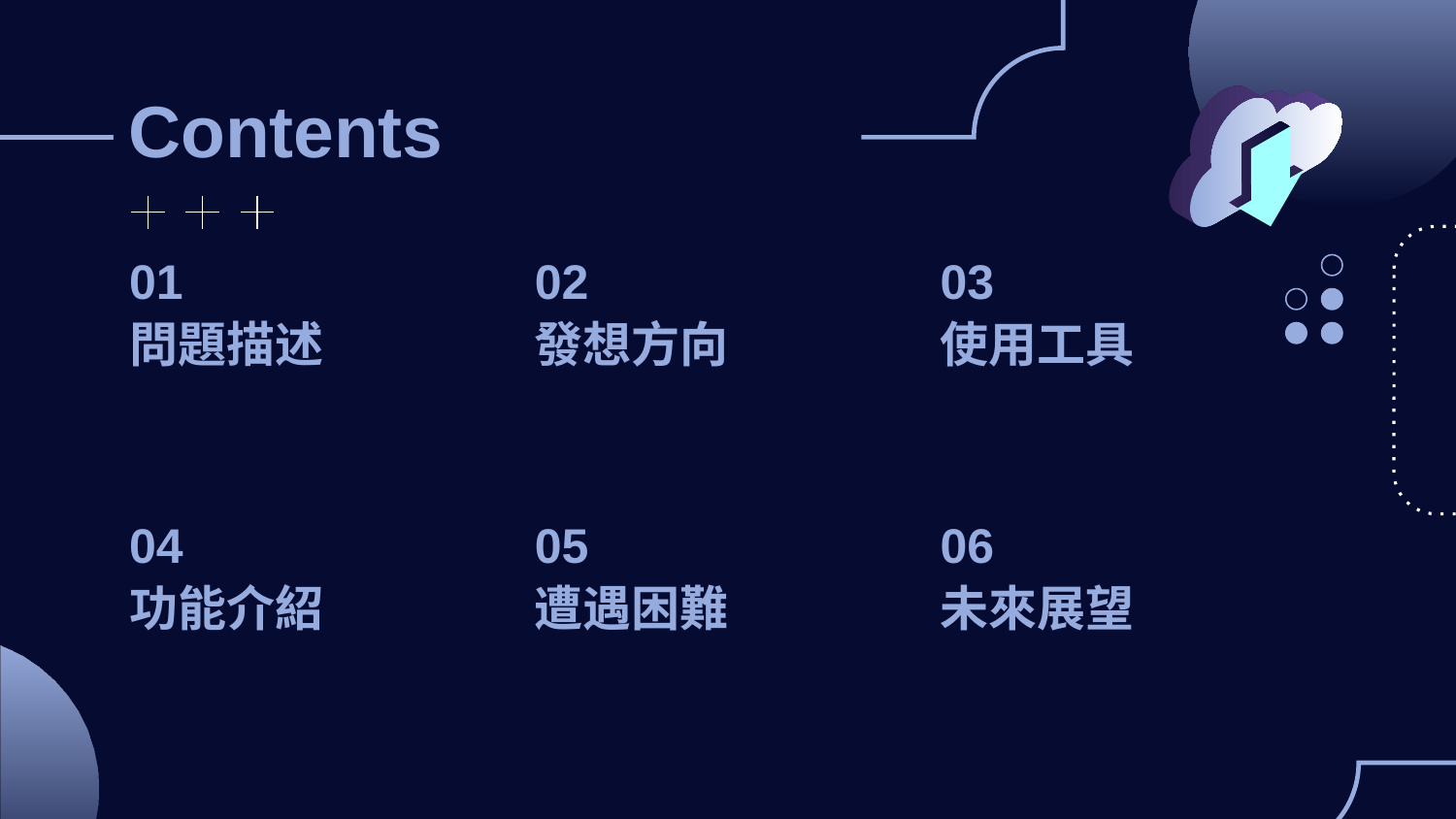

# Contents

01
02
03

問題描述
發想方向
使用工具
04
05
06
功能介紹
遭遇困難
未來展望